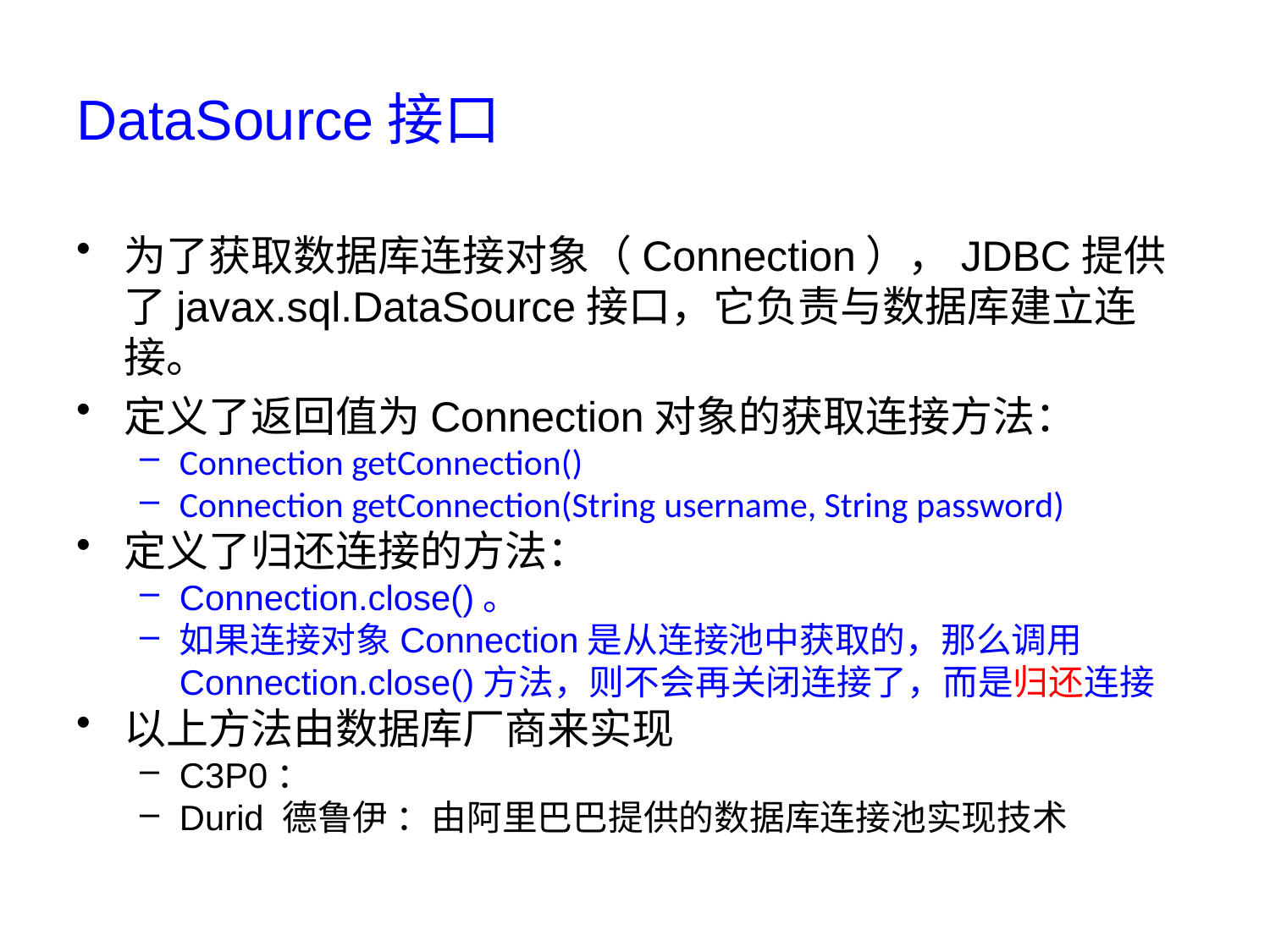

# DataSource接口
为了获取数据库连接对象（Connection），JDBC提供了javax.sql.DataSource接口，它负责与数据库建立连接。
定义了返回值为Connection对象的获取连接方法：
Connection getConnection()
Connection getConnection(String username, String password)
定义了归还连接的方法：
Connection.close()。
如果连接对象Connection是从连接池中获取的，那么调用Connection.close()方法，则不会再关闭连接了，而是归还连接
以上方法由数据库厂商来实现
C3P0：
Durid 德鲁伊 ：由阿里巴巴提供的数据库连接池实现技术